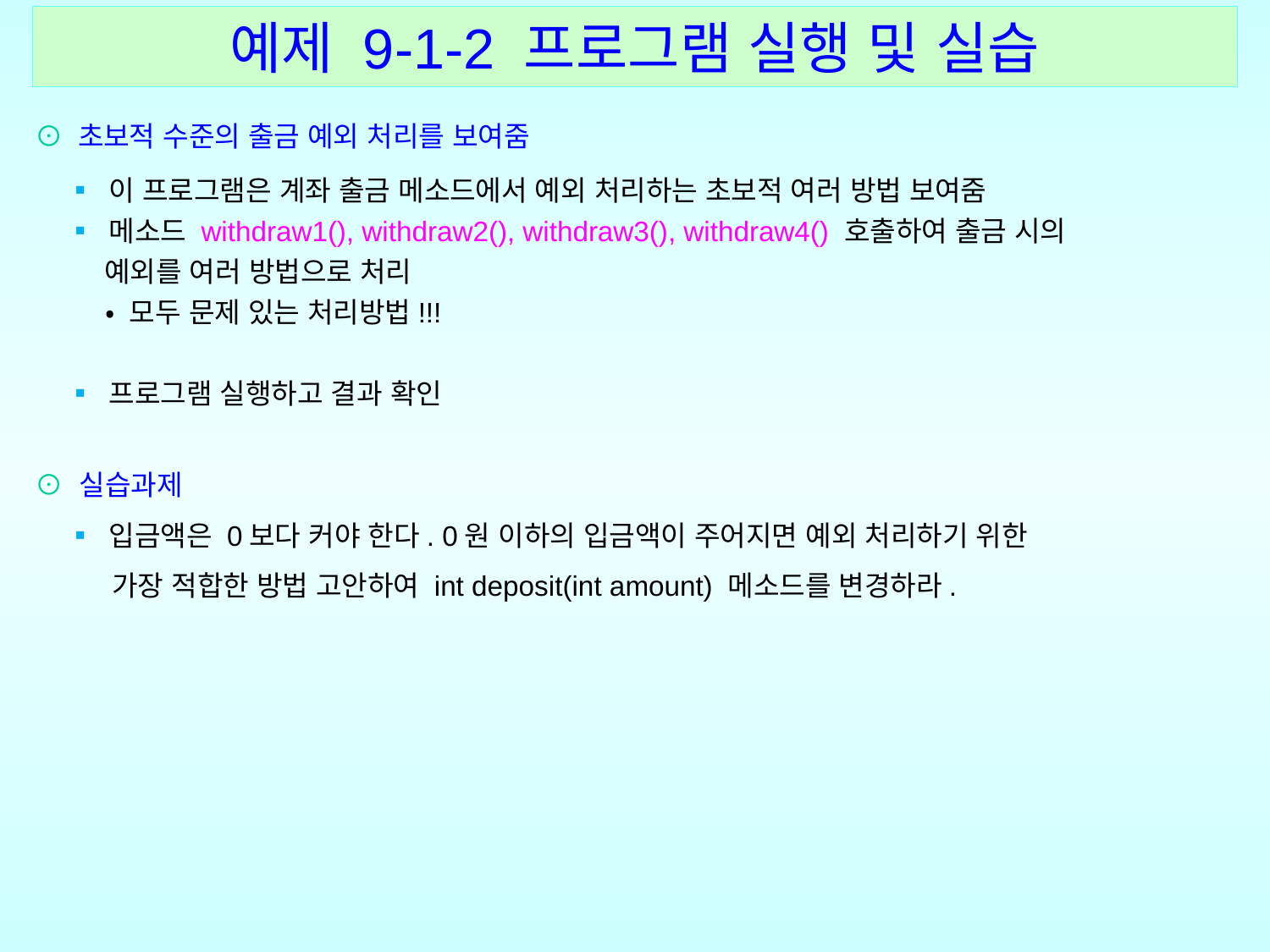

예제 9-1-2 프로그램 실행 및 실습
⊙ 초보적 수준의 출금 예외 처리를 보여줌
    ▪ 이 프로그램은 계좌 출금 메소드에서 예외 처리하는 초보적 여러 방법 보여줌
    ▪ 메소드 withdraw1(), withdraw2(), withdraw3(), withdraw4() 호출하여 출금 시의
        예외를 여러 방법으로 처리
         • 모두 문제 있는 처리방법!!!

    ▪ 프로그램 실행하고 결과 확인

⊙ 실습과제
    ▪ 입금액은 0보다 커야 한다. 0원 이하의 입금액이 주어지면 예외 처리하기 위한
         가장 적합한 방법 고안하여 int deposit(int amount) 메소드를 변경하라.